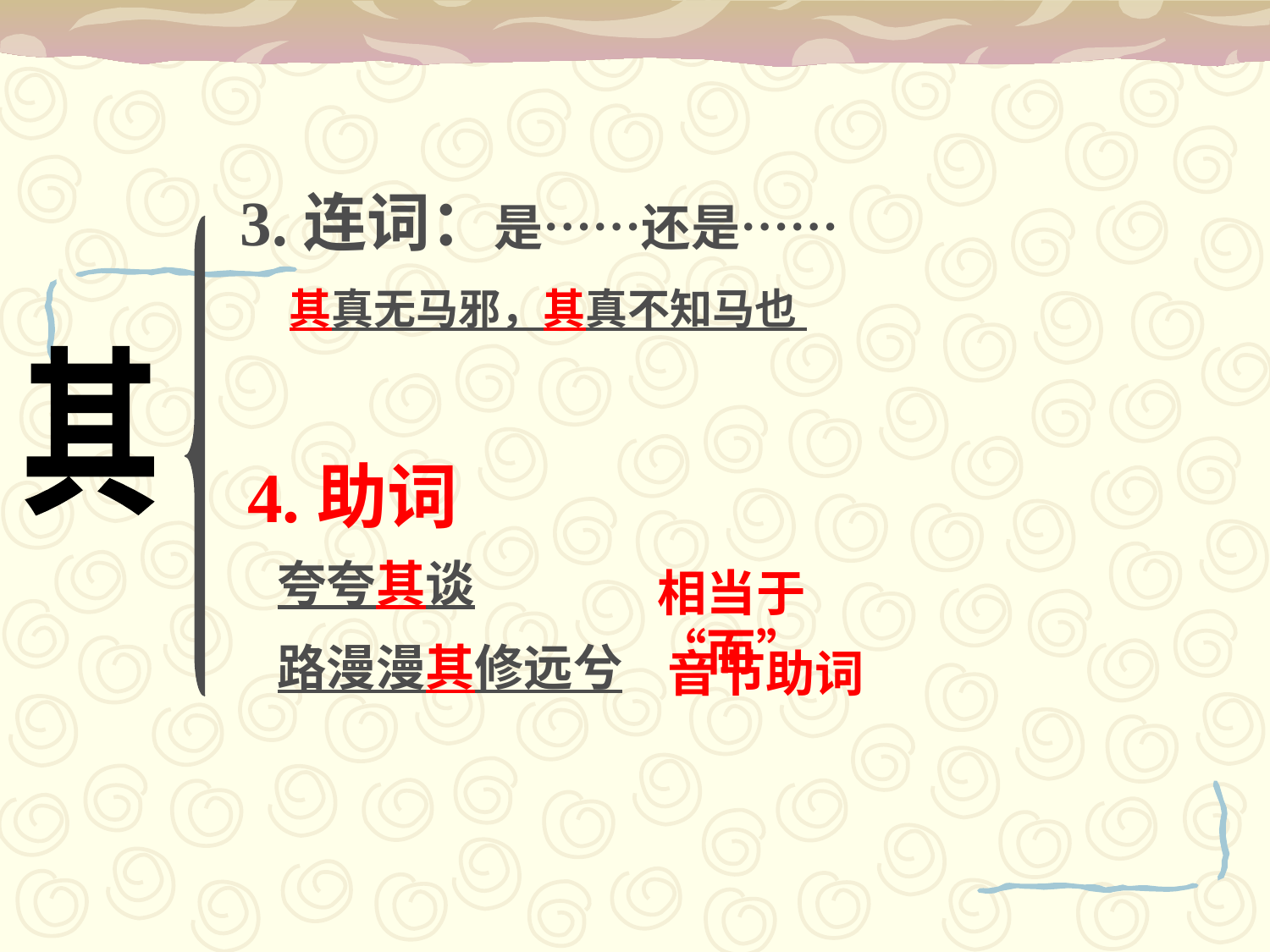

3.连词：是……还是……

其真无马邪，其真不知马也
其
4.助词
夸夸其谈
路漫漫其修远兮
相当于“而”
音节助词